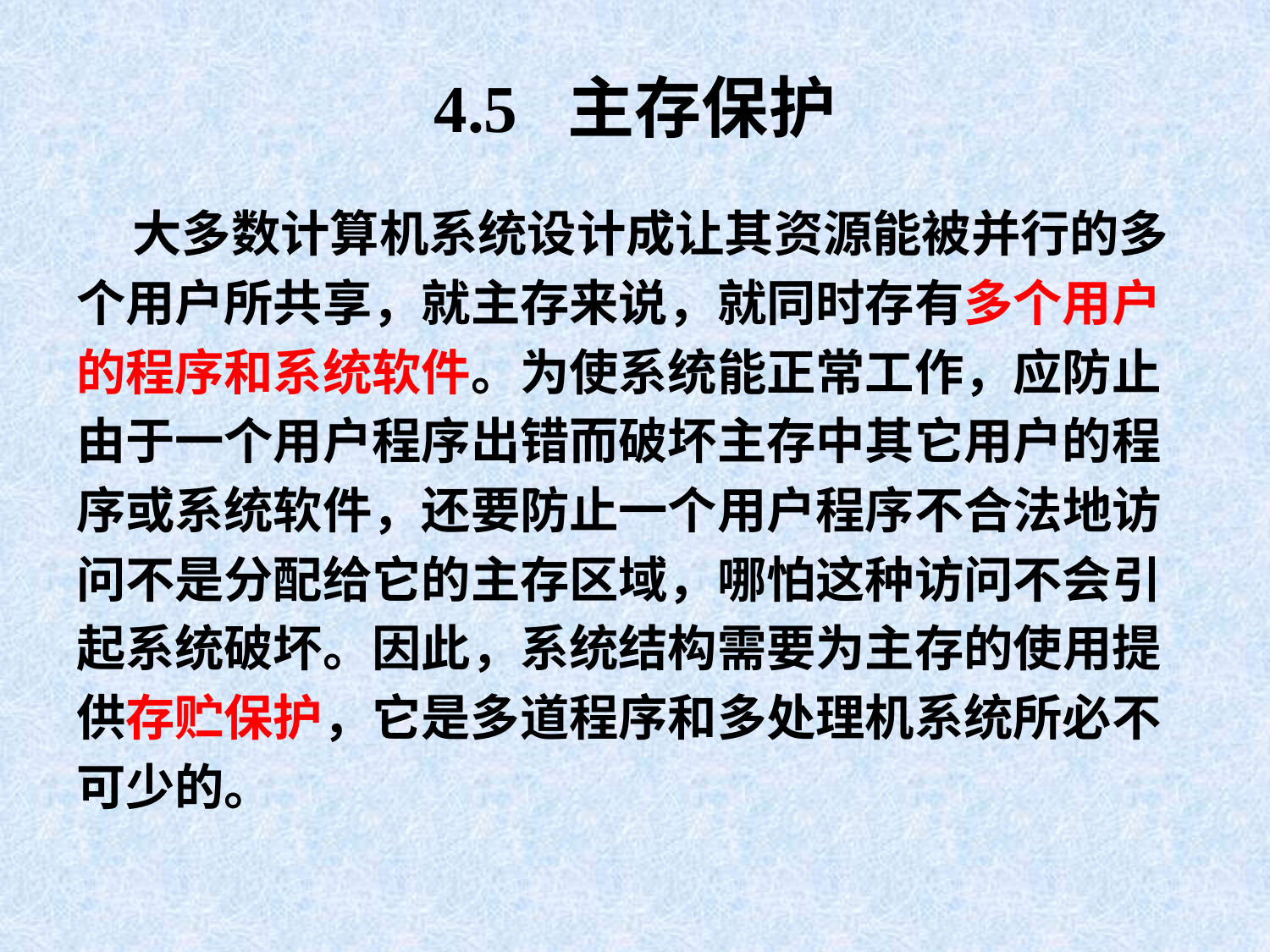

# 4.5  主存保护
    大多数计算机系统设计成让其资源能被并行的多
个用户所共享，就主存来说，就同时存有多个用户
的程序和系统软件。为使系统能正常工作，应防止
由于一个用户程序出错而破坏主存中其它用户的程
序或系统软件，还要防止一个用户程序不合法地访
问不是分配给它的主存区域，哪怕这种访问不会引
起系统破坏。因此，系统结构需要为主存的使用提
供存贮保护，它是多道程序和多处理机系统所必不
可少的。